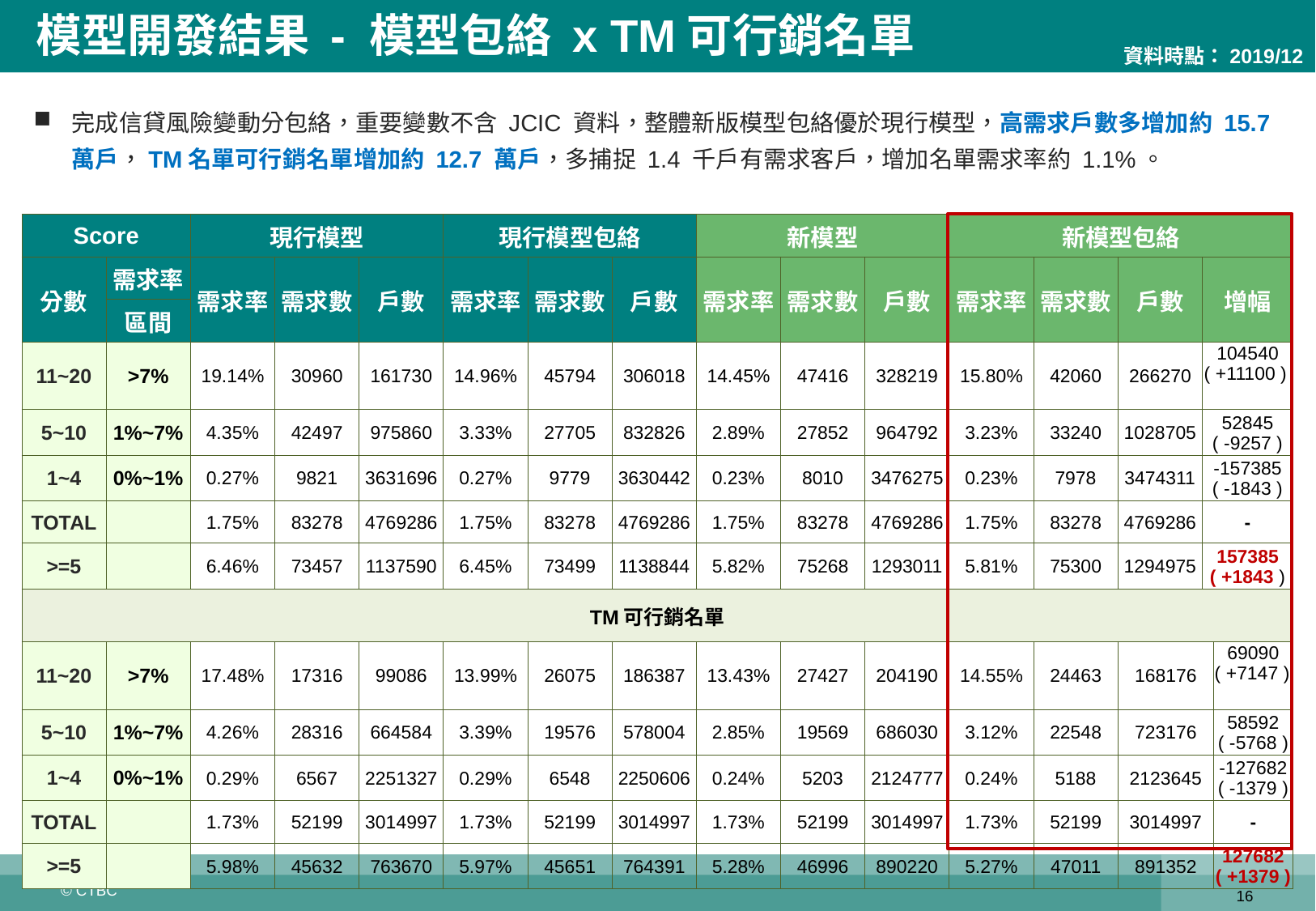

模型開發結果 - 模型包絡 x TM可行銷名單
資料時點：2019/12
完成信貸風險變動分包絡，重要變數不含 JCIC 資料，整體新版模型包絡優於現行模型，高需求戶數多增加約 15.7 萬戶，TM名單可行銷名單增加約 12.7 萬戶，多捕捉 1.4 千戶有需求客戶，增加名單需求率約 1.1%。

| Score |  | 現行模型 |  |  | 現行模型包絡 |  |  | 新模型 |  |  | 新模型包絡 |  |  |  |  |
| --- | --- | --- | --- | --- | --- | --- | --- | --- | --- | --- | --- | --- | --- | --- | --- |
| 分數 | 需求率 | 需求率 | 需求數 | 戶數 | 需求率 | 需求數 | 戶數 | 需求率 | 需求數 | 戶數 | 需求率 | 需求數 | 戶數 | 增幅 |  |
|  | 區間 |  |  |  |  |  |  |  |  |  |  |  |  |  |  |
| 11~20 | >7% | 19.14% | 30960 | 161730 | 14.96% | 45794 | 306018 | 14.45% | 47416 | 328219 | 15.80% | 42060 | 266270 | 104540 ( +11100 ) |  |
| 5~10 | 1%~7% | 4.35% | 42497 | 975860 | 3.33% | 27705 | 832826 | 2.89% | 27852 | 964792 | 3.23% | 33240 | 1028705 | 52845 ( -9257 ) |  |
| 1~4 | 0%~1% | 0.27% | 9821 | 3631696 | 0.27% | 9779 | 3630442 | 0.23% | 8010 | 3476275 | 0.23% | 7978 | 3474311 | -157385 ( -1843 ) |  |
| TOTAL |  | 1.75% | 83278 | 4769286 | 1.75% | 83278 | 4769286 | 1.75% | 83278 | 4769286 | 1.75% | 83278 | 4769286 | - |  |
| >=5 |  | 6.46% | 73457 | 1137590 | 6.45% | 73499 | 1138844 | 5.82% | 75268 | 1293011 | 5.81% | 75300 | 1294975 | 157385 ( +1843 ) |  |
| TM可行銷名單 |  |  |  |  |  |  |  |  |  |  |  |  |  |  |  |
| 11~20 | >7% | 17.48% | 17316 | 99086 | 13.99% | 26075 | 186387 | 13.43% | 27427 | 204190 | 14.55% | 24463 | 168176 |  | 69090 ( +7147 ) |
| 5~10 | 1%~7% | 4.26% | 28316 | 664584 | 3.39% | 19576 | 578004 | 2.85% | 19569 | 686030 | 3.12% | 22548 | 723176 |  | 58592 ( -5768 ) |
| 1~4 | 0%~1% | 0.29% | 6567 | 2251327 | 0.29% | 6548 | 2250606 | 0.24% | 5203 | 2124777 | 0.24% | 5188 | 2123645 |  | -127682 ( -1379 ) |
| TOTAL |  | 1.73% | 52199 | 3014997 | 1.73% | 52199 | 3014997 | 1.73% | 52199 | 3014997 | 1.73% | 52199 | 3014997 |  | - |
| >=5 |  | 5.98% | 45632 | 763670 | 5.97% | 45651 | 764391 | 5.28% | 46996 | 890220 | 5.27% | 47011 | 891352 |  | 127682 ( +1379 ) |